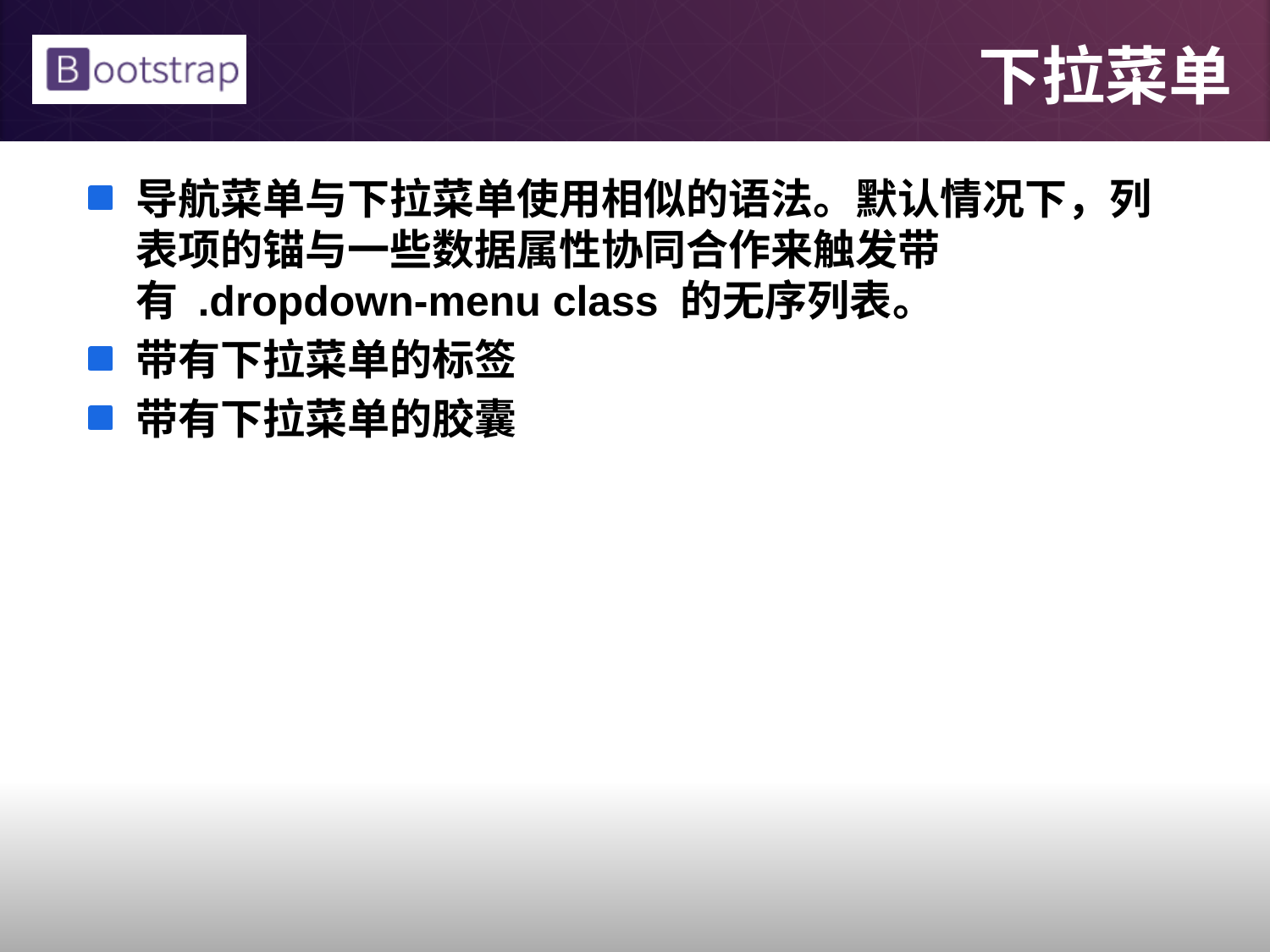

# 下拉菜单
导航菜单与下拉菜单使用相似的语法。默认情况下，列表项的锚与一些数据属性协同合作来触发带有 .dropdown-menu class 的无序列表。
带有下拉菜单的标签
带有下拉菜单的胶囊